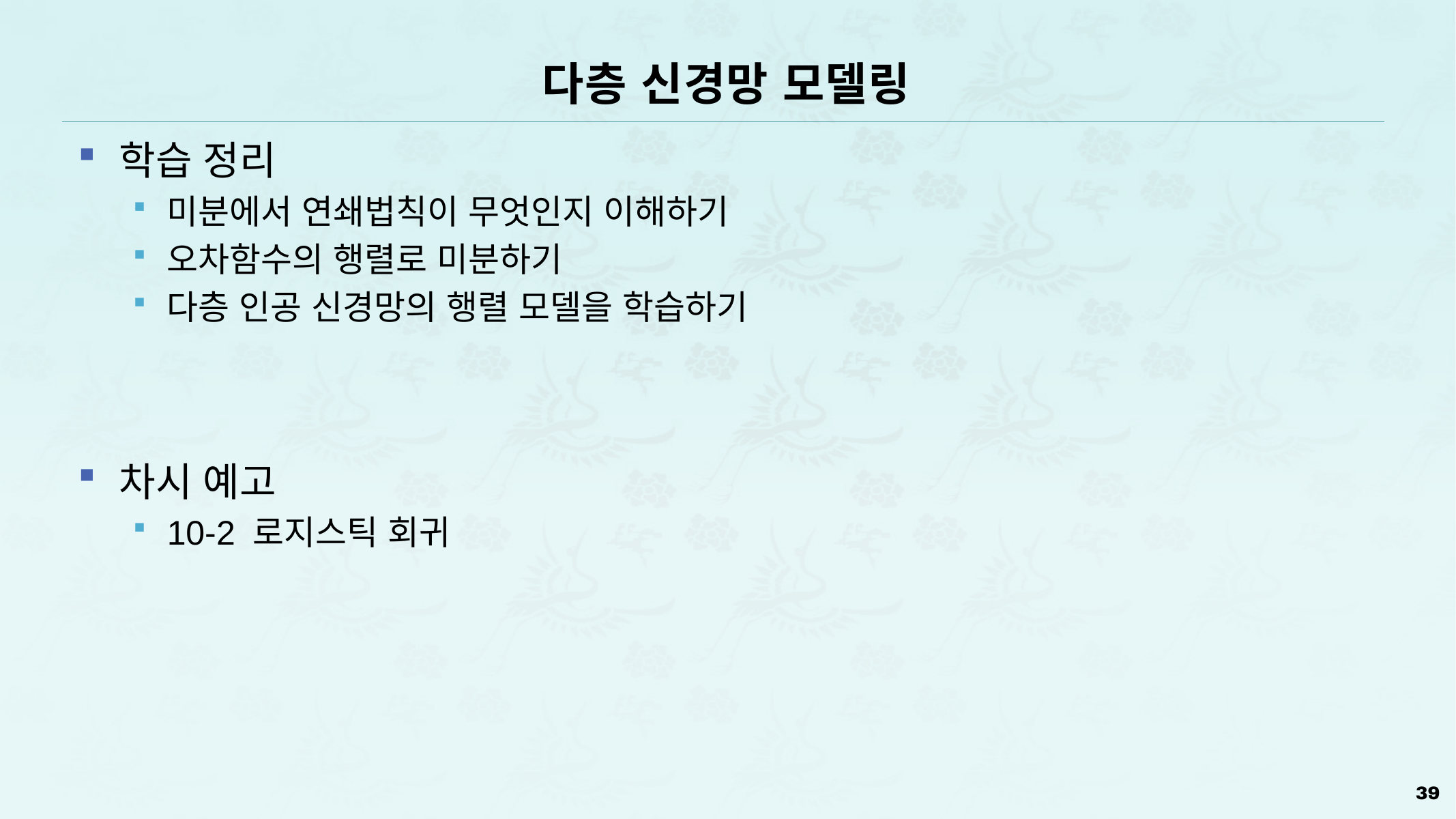

# 다층 신경망 모델링
학습 정리
미분에서 연쇄법칙이 무엇인지 이해하기
오차함수의 행렬로 미분하기
다층 인공 신경망의 행렬 모델을 학습하기

차시 예고
10-2 로지스틱 회귀

39